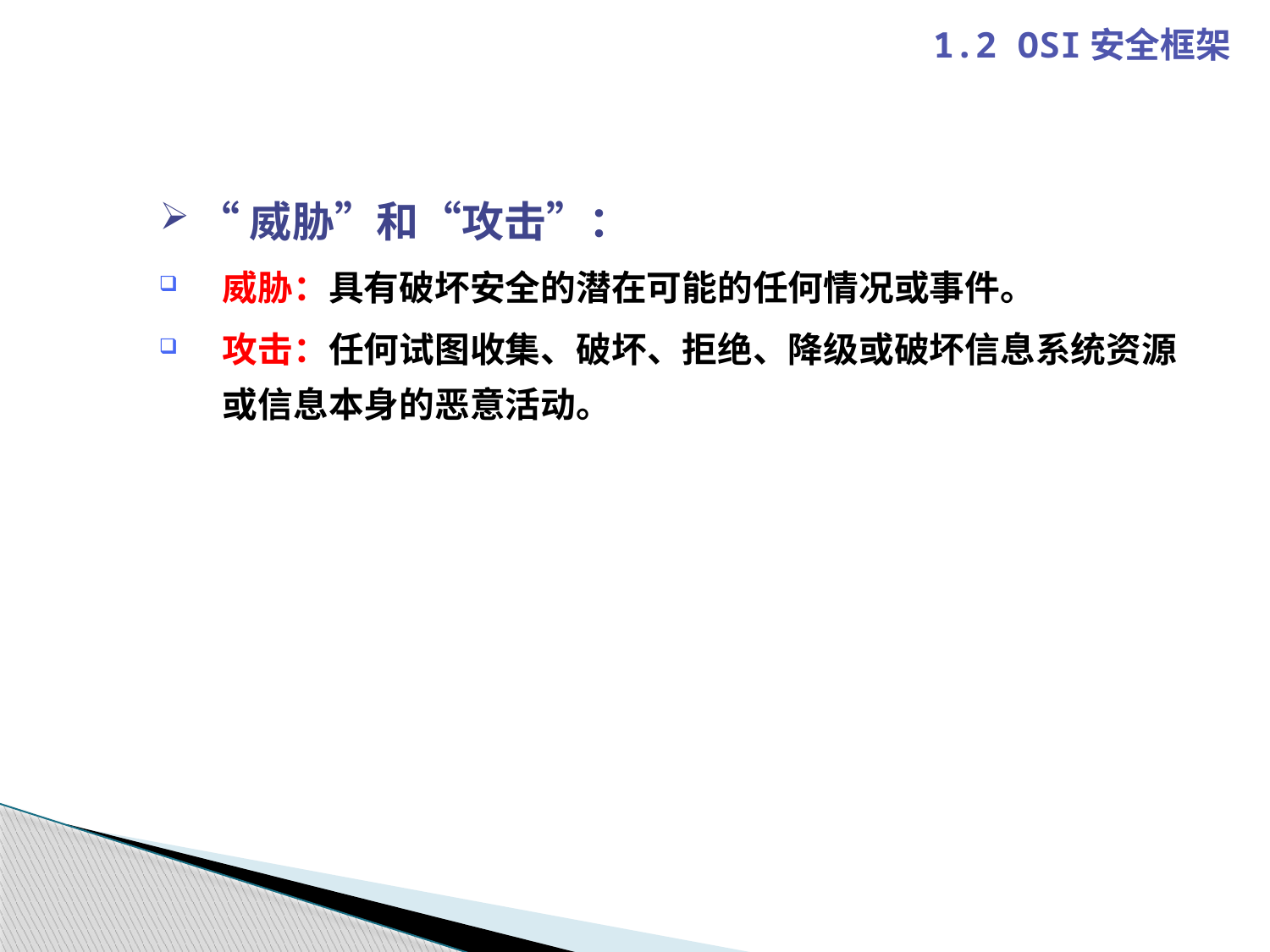

1.2 OSI安全框架
“威胁”和“攻击”：
威胁：具有破坏安全的潜在可能的任何情况或事件。
攻击：任何试图收集、破坏、拒绝、降级或破坏信息系统资源或信息本身的恶意活动。